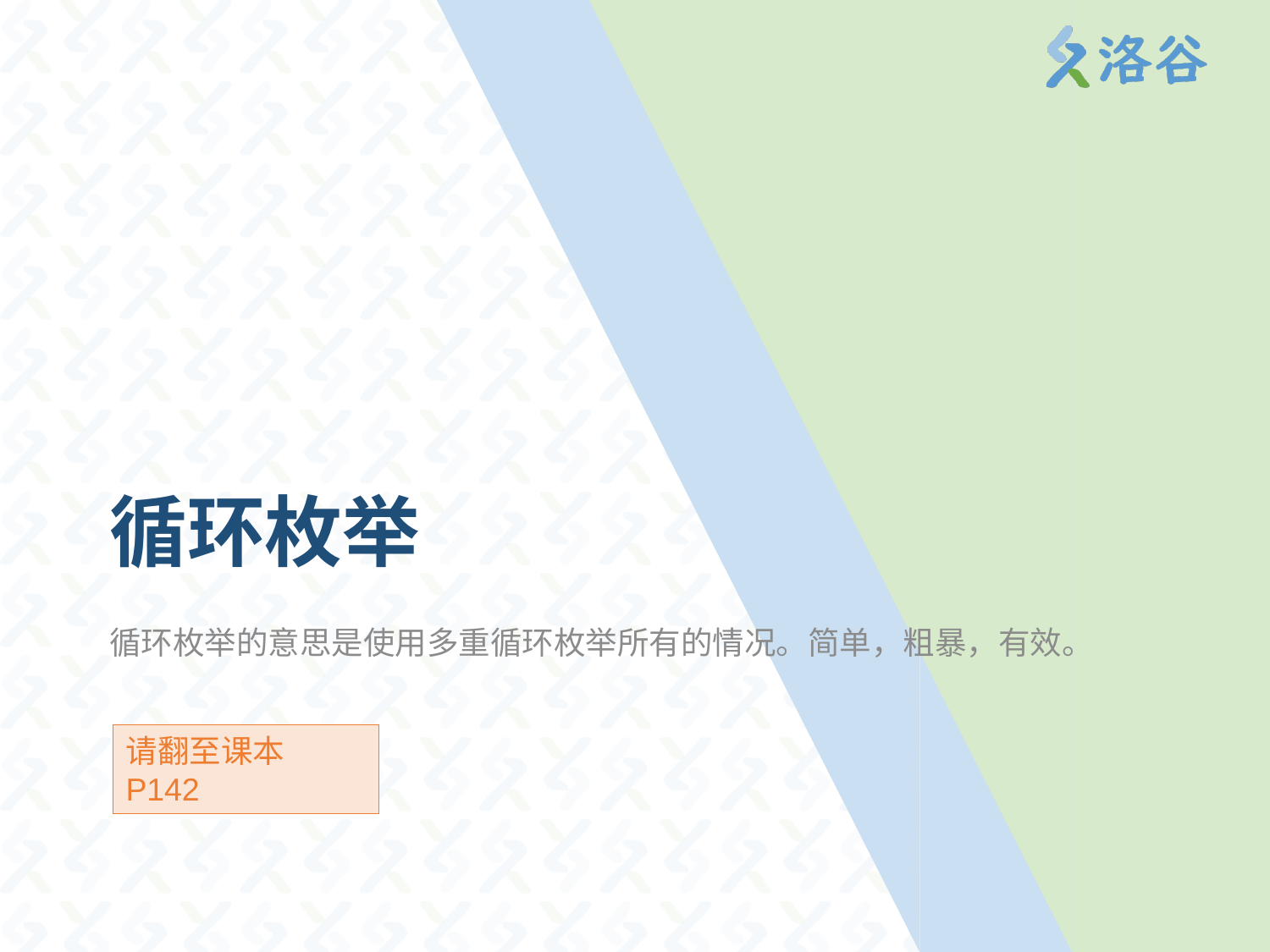

# 循环枚举
循环枚举的意思是使用多重循环枚举所有的情况。简单，粗暴，有效。
请翻至课本 P142